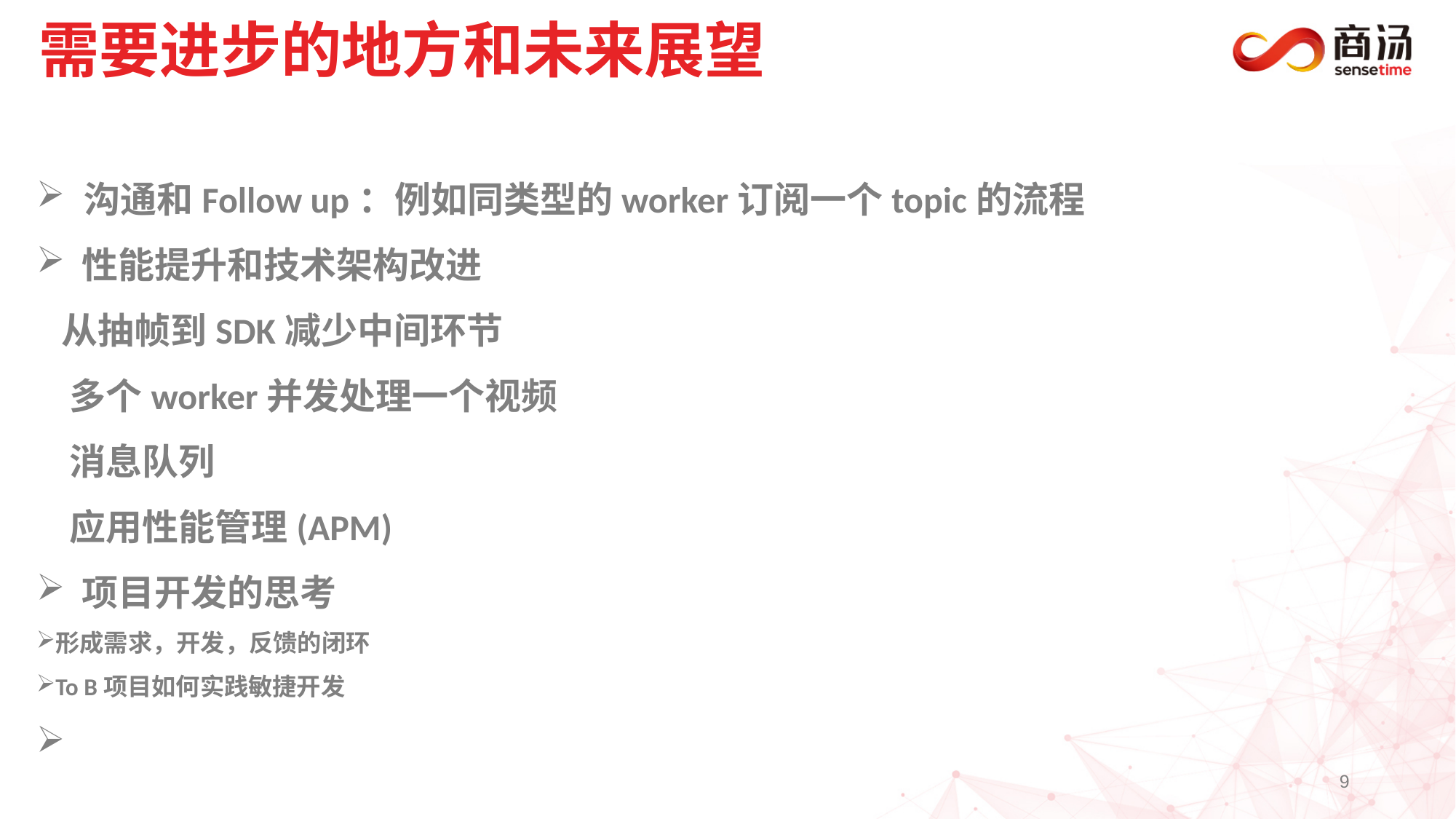

需要进步的地方和未来展望
 沟通和Follow up：例如同类型的worker订阅一个topic的流程
 性能提升和技术架构改进
  从抽帧到SDK减少中间环节
   多个worker并发处理一个视频
   消息队列
   应用性能管理(APM)
 项目开发的思考
形成需求，开发，反馈的闭环
To B项目如何实践敏捷开发

9